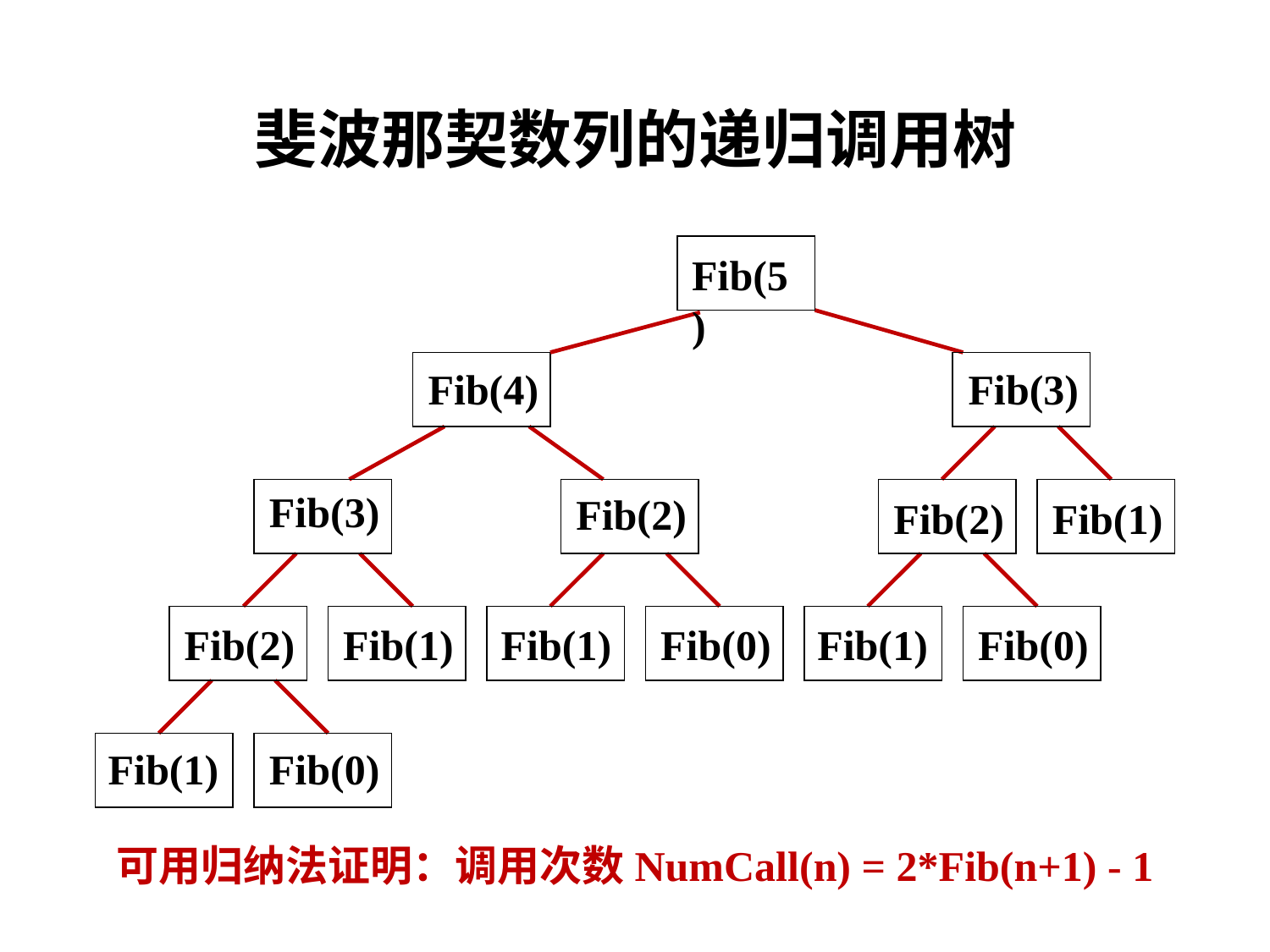

# 斐波那契数列的递归调用树

Fib(5)

Fib(4)
Fib(3)

Fib(3)

Fib(2)
Fib(2)
Fib(1)

Fib(2)
Fib(1)
Fib(1)
Fib(0)
Fib(1)
Fib(0)

Fib(1)
Fib(0)
可用归纳法证明：调用次数NumCall(n) = 2*Fib(n+1) - 1